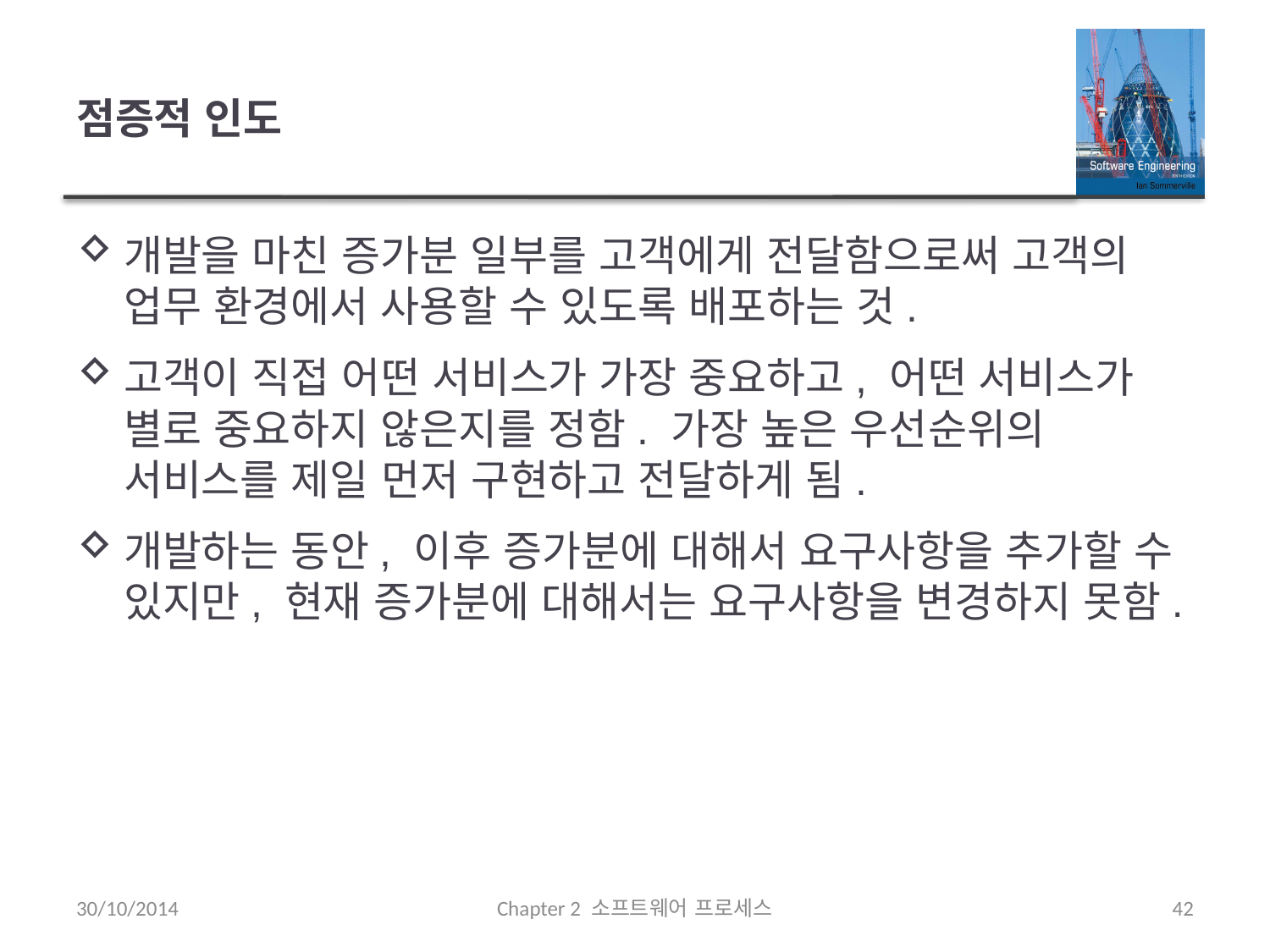

# 점증적 인도
개발을 마친 증가분 일부를 고객에게 전달함으로써 고객의 업무 환경에서 사용할 수 있도록 배포하는 것.
고객이 직접 어떤 서비스가 가장 중요하고, 어떤 서비스가 별로 중요하지 않은지를 정함. 가장 높은 우선순위의 서비스를 제일 먼저 구현하고 전달하게 됨.
개발하는 동안, 이후 증가분에 대해서 요구사항을 추가할 수 있지만, 현재 증가분에 대해서는 요구사항을 변경하지 못함.
30/10/2014
Chapter 2 소프트웨어 프로세스
42